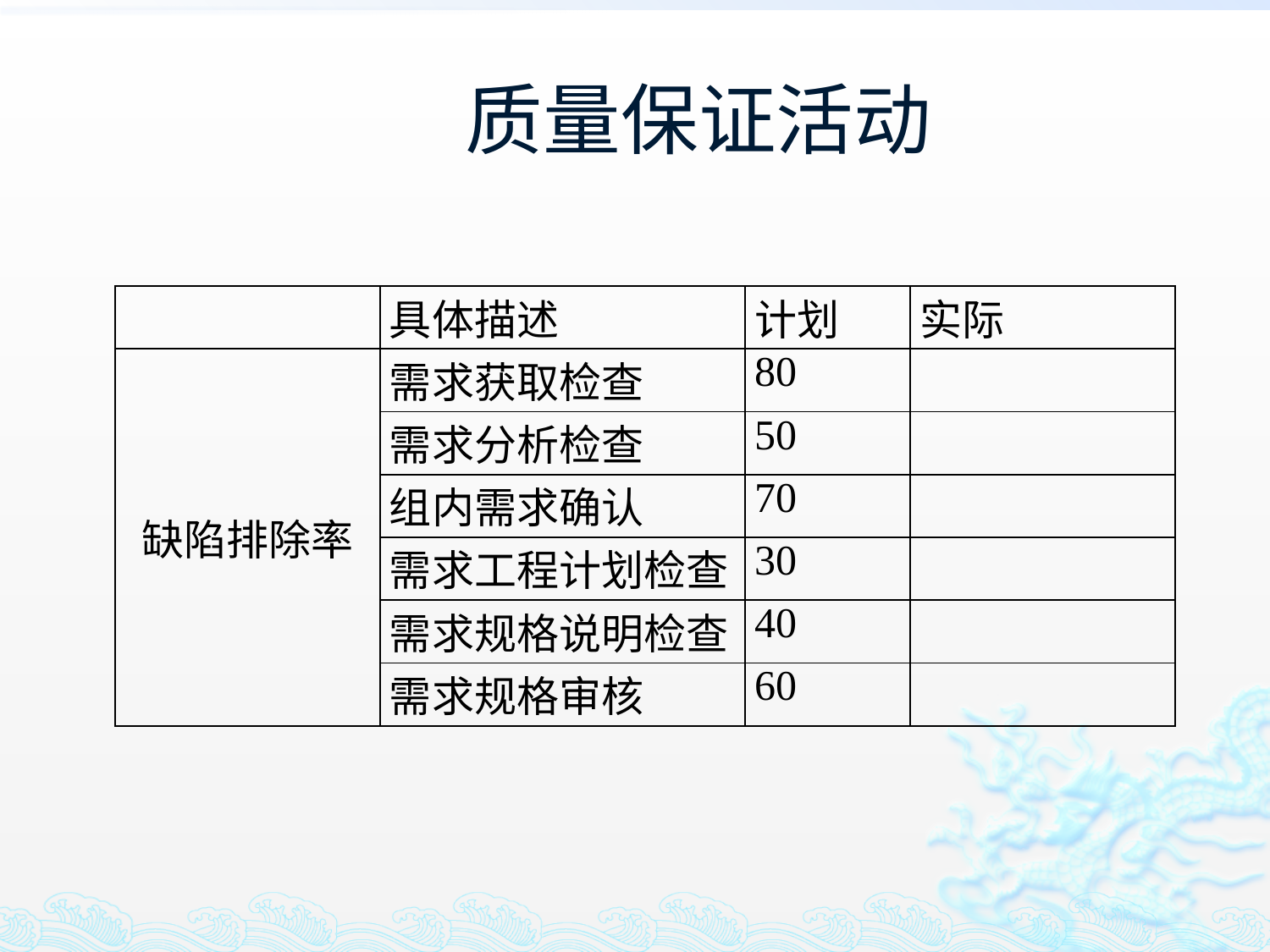

# 质量保证活动
|  | 具体描述 | 计划 | 实际 |
| --- | --- | --- | --- |
| 缺陷排除率 | 需求获取检查 | 80 |  |
|  | 需求分析检查 | 50 |  |
|  | 组内需求确认 | 70 |  |
|  | 需求工程计划检查 | 30 |  |
|  | 需求规格说明检查 | 40 |  |
|  | 需求规格审核 | 60 |  |